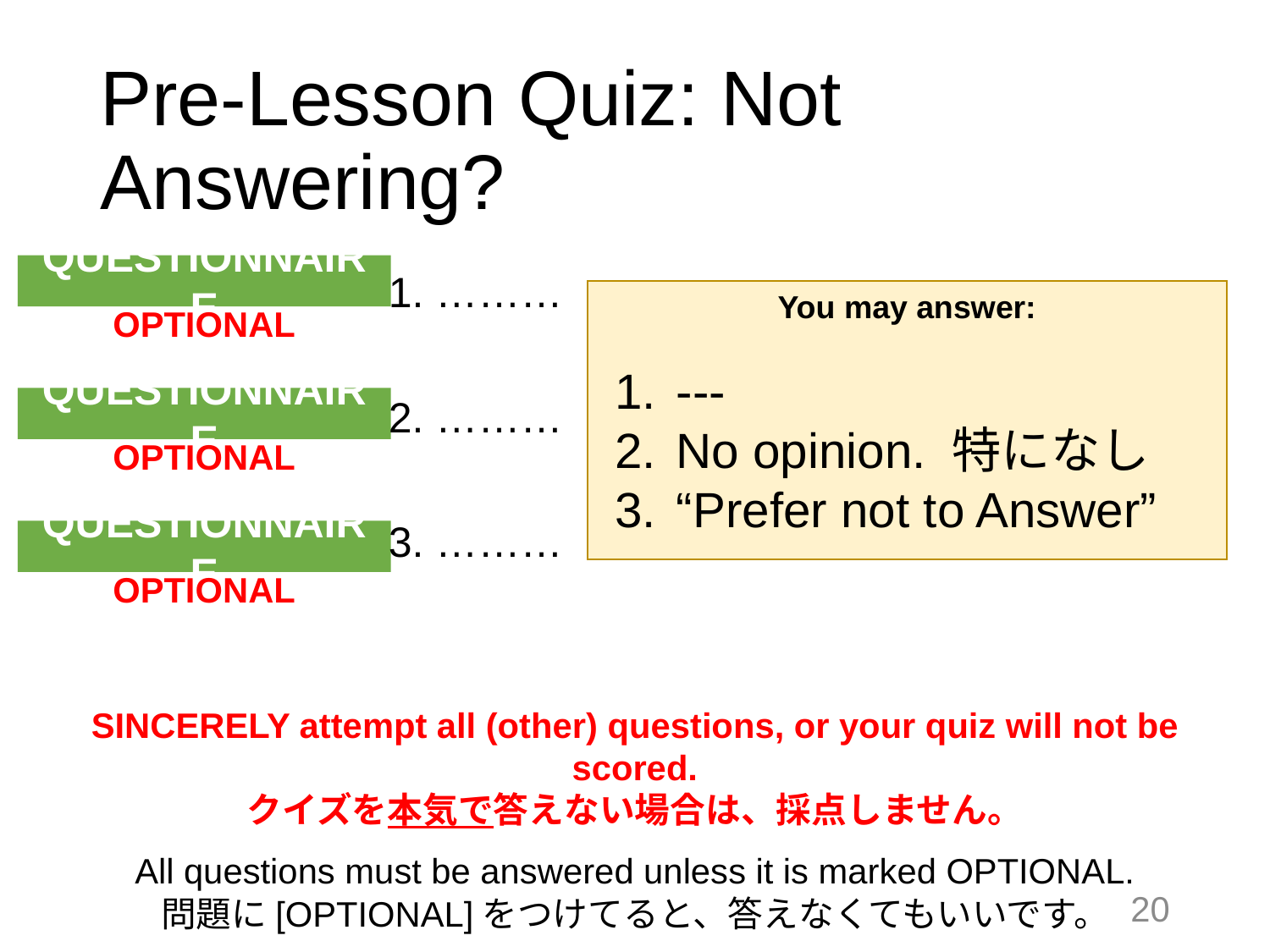

# Pre-Lesson Quiz: Not Answering?
QUESTIONNAIRE
1. ………
2. ………
3. ………
You may answer:
OPTIONAL
 ---
 No opinion. 特になし
 “Prefer not to Answer”
QUESTIONNAIRE
OPTIONAL
QUESTIONNAIRE
OPTIONAL
SINCERELY attempt all (other) questions, or your quiz will not be scored.
クイズを本気で答えない場合は、採点しません。

All questions must be answered unless it is marked OPTIONAL.
問題に[OPTIONAL]をつけてると、答えなくてもいいです。
20